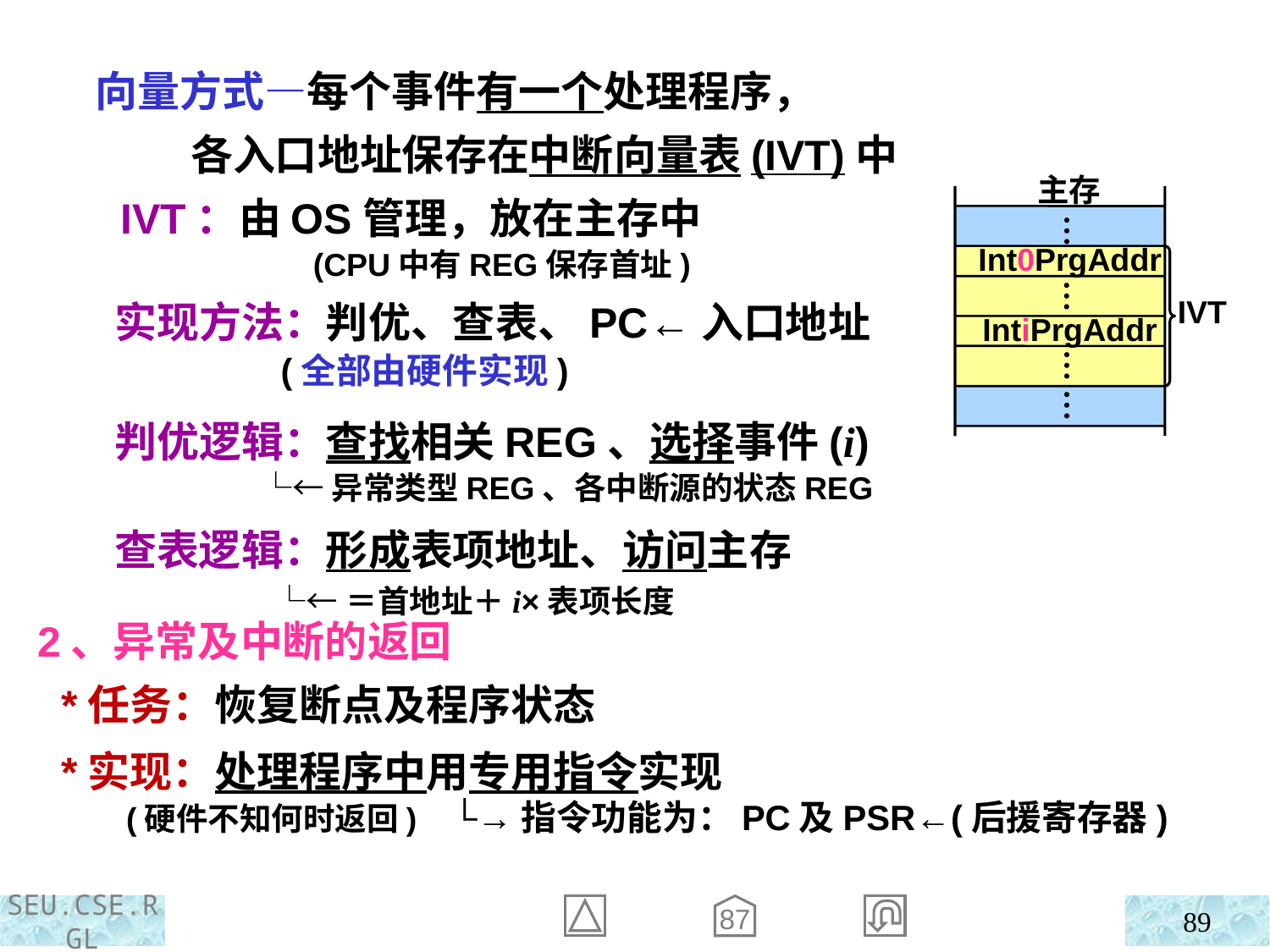

向量方式—每个事件有一个处理程序，
               各入口地址保存在中断向量表(IVT)中
       IVT：由OS管理，放在主存中
                               (CPU中有REG保存首址)
       实现方法：判优、查表、PC←入口地址
                         (全部由硬件实现)

主存

…

Int0PrgAddr

…

IVT

IntiPrgAddr

…
…

       判优逻辑：查找相关REG、选择事件(i)
                               └←异常类型REG、各中断源的状态REG
       查表逻辑：形成表项地址、访问主存
                                 └←＝首地址＋i×表项长度
2、异常及中断的返回
  *任务：恢复断点及程序状态
  *实现：处理程序中用专用指令实现
          (硬件不知何时返回)    └→指令功能为：PC及PSR←(后援寄存器)

87

89